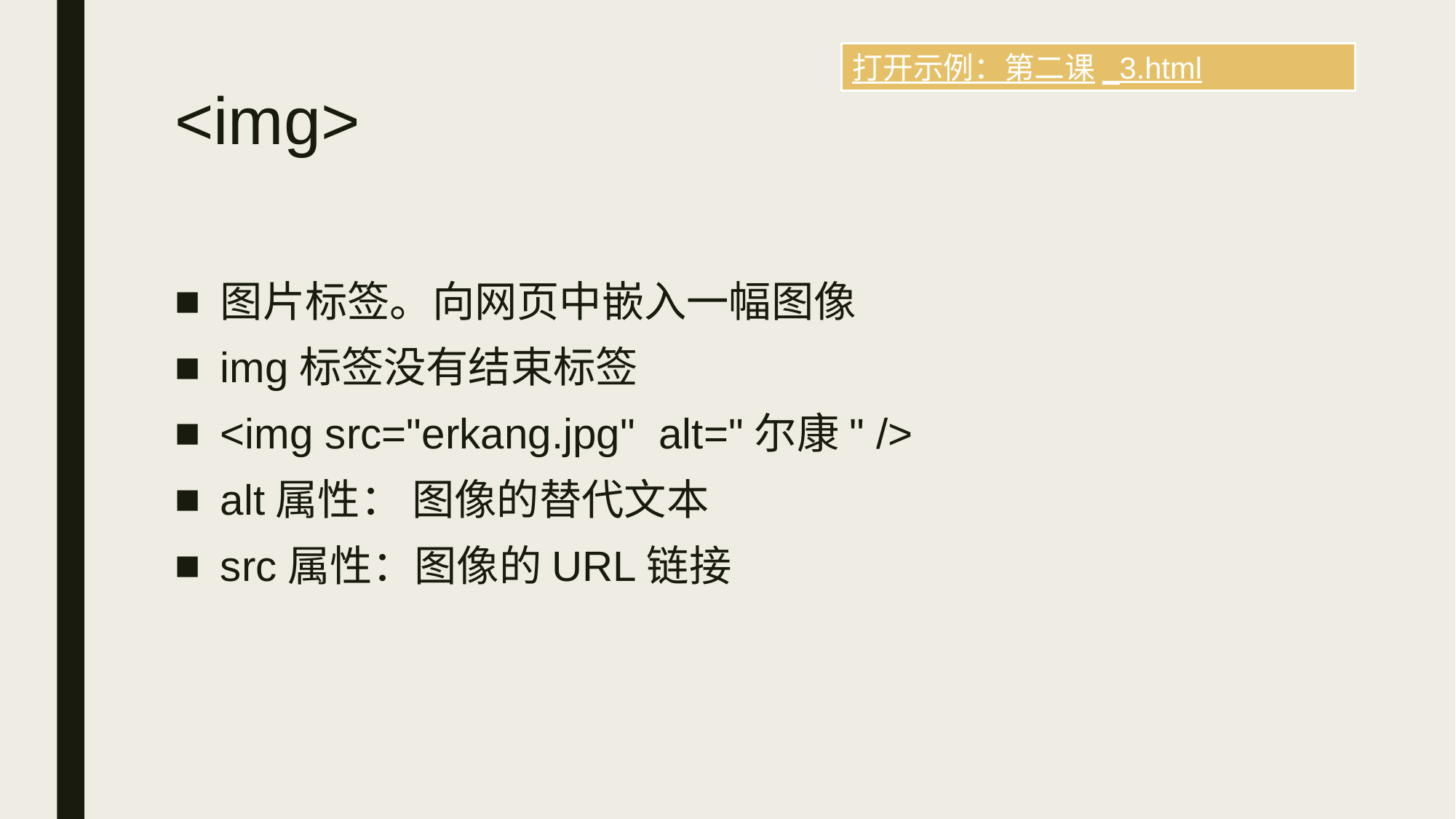

打开示例：第二课_3.html
# <img>
图片标签。向网页中嵌入一幅图像
img标签没有结束标签
<img src="erkang.jpg"  alt="尔康" />
alt属性： 图像的替代文本
src属性：图像的URL链接